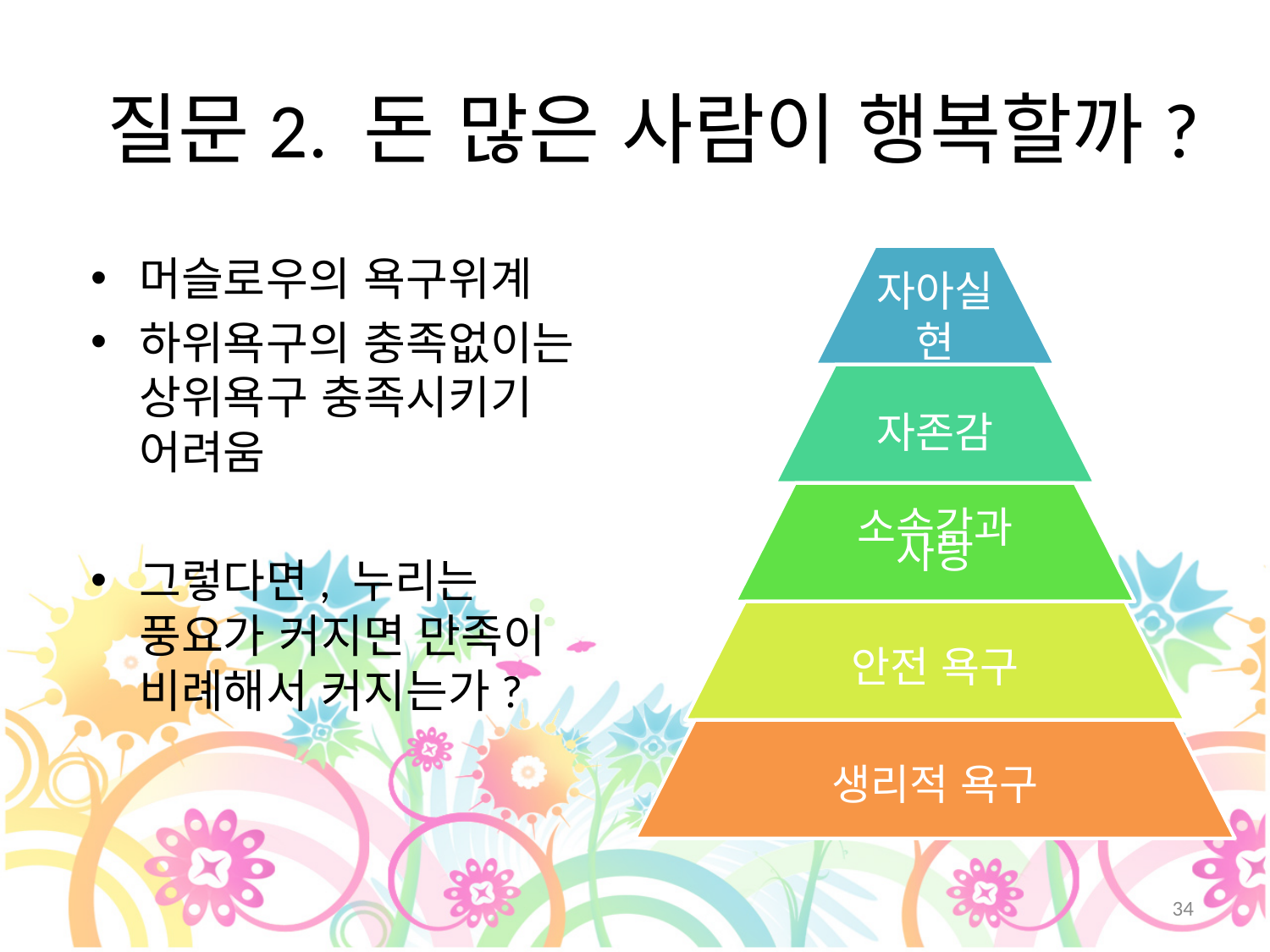

# 질문2. 돈 많은 사람이 행복할까?
머슬로우의 욕구위계
하위욕구의 충족없이는 상위욕구 충족시키기 어려움

그렇다면, 누리는 풍요가 커지면 만족이 비례해서 커지는가?
자아실현
자존감
소속감과
사랑
안전 욕구
생리적 욕구
34